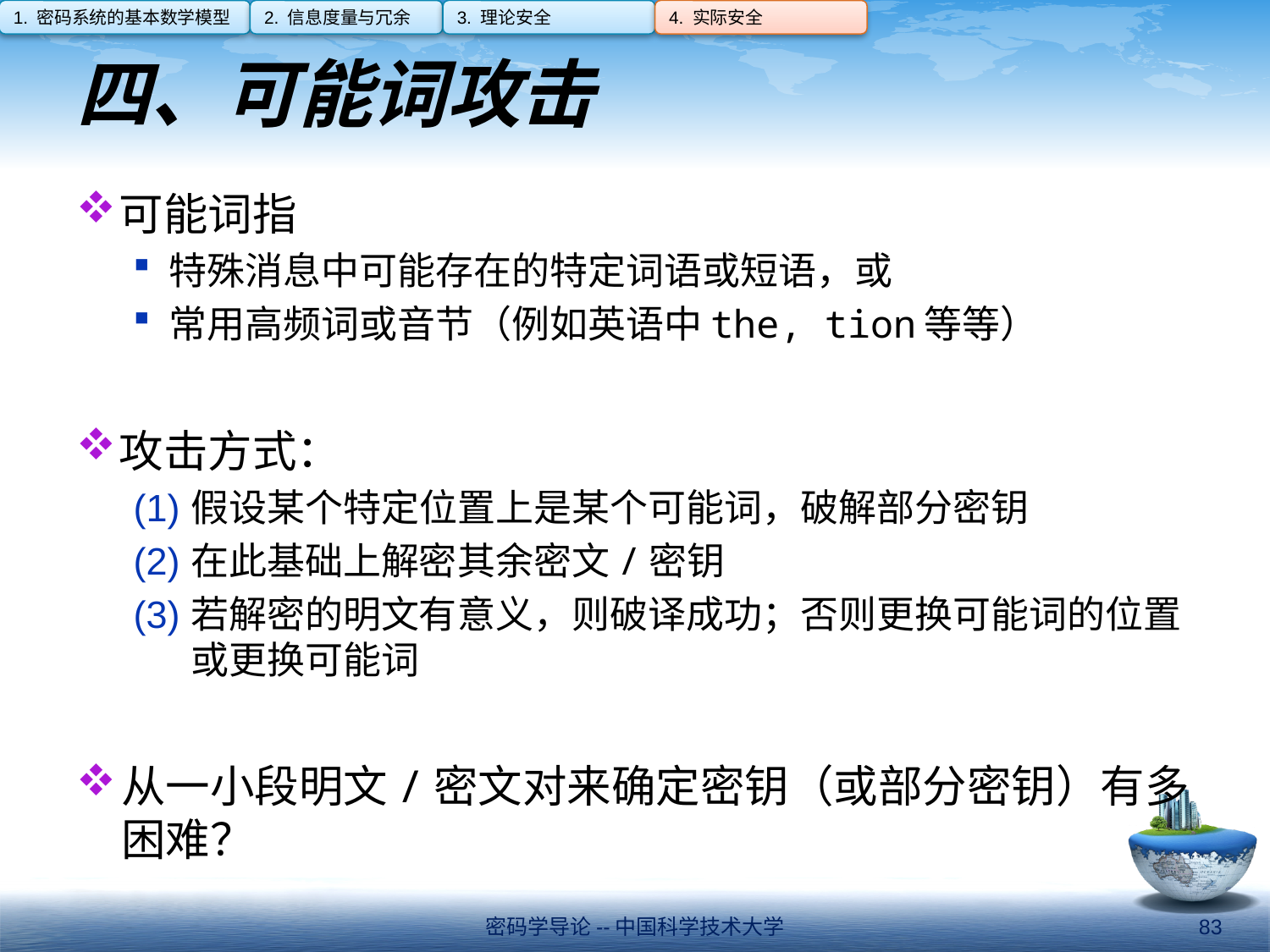

1. 密码系统的基本数学模型
2. 信息度量与冗余
3. 理论安全
4. 实际安全
# 四、可能词攻击
可能词指
特殊消息中可能存在的特定词语或短语，或
常用高频词或音节（例如英语中the, tion等等）

攻击方式：
假设某个特定位置上是某个可能词，破解部分密钥
在此基础上解密其余密文/密钥
若解密的明文有意义，则破译成功；否则更换可能词的位置或更换可能词

从一小段明文/密文对来确定密钥（或部分密钥）有多困难？
密码学导论--中国科学技术大学
83